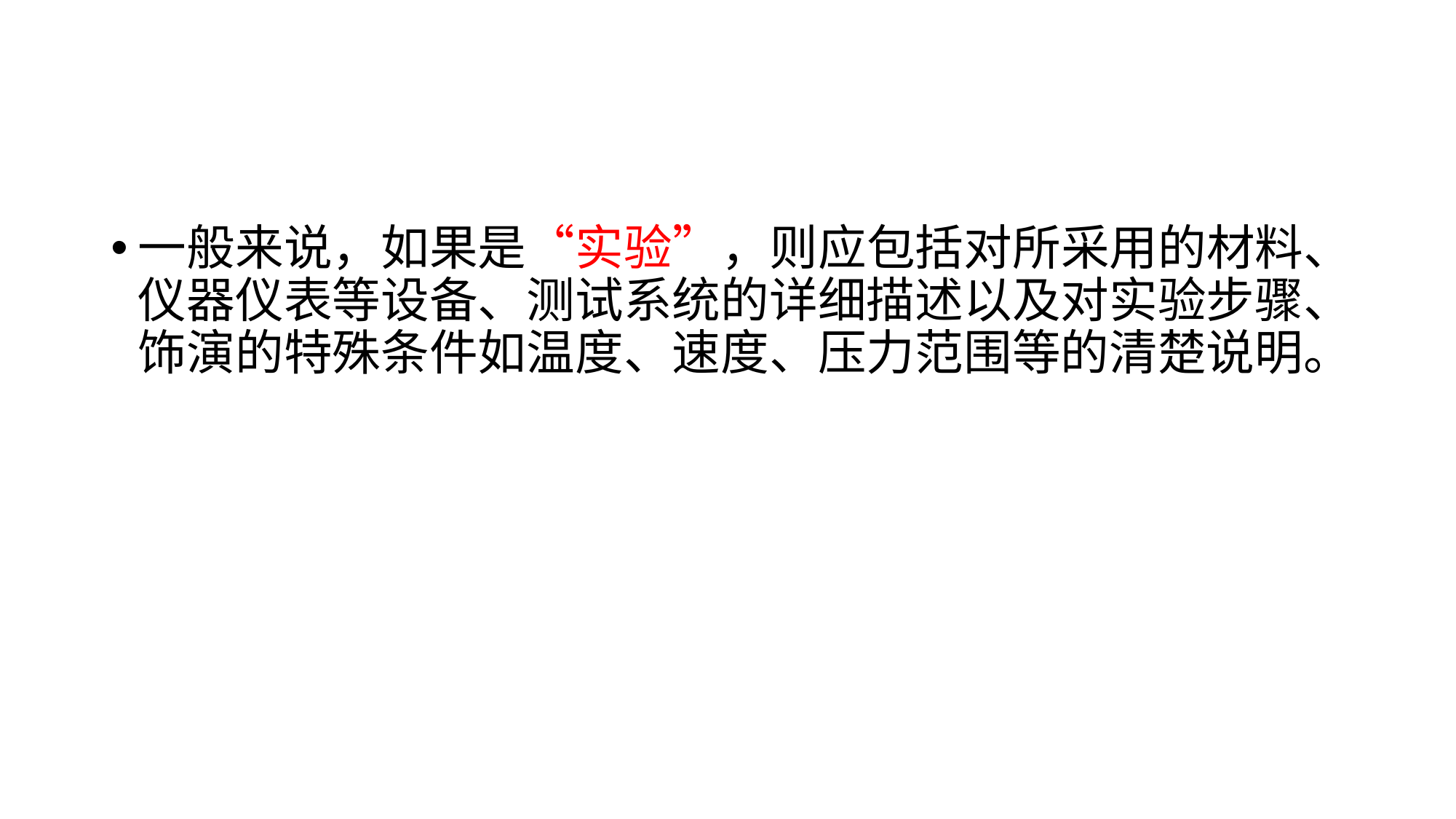

#
一般来说，如果是“实验”，则应包括对所采用的材料、仪器仪表等设备、测试系统的详细描述以及对实验步骤、饰演的特殊条件如温度、速度、压力范围等的清楚说明。